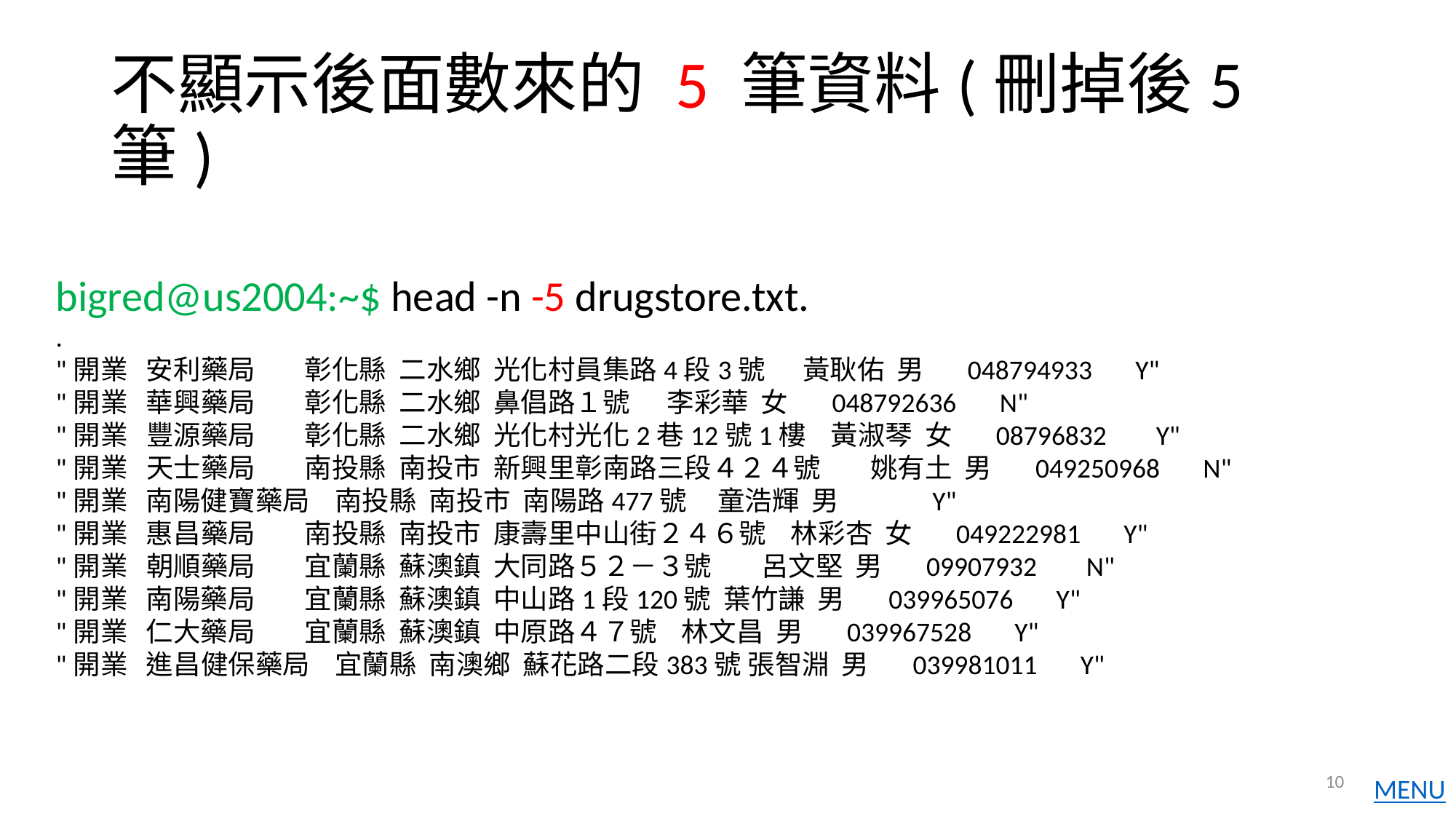

# 不顯示後面數來的 5 筆資料(刪掉後5筆)
bigred@us2004:~$ head -n -5 drugstore.txt.
.
"開業   安利藥局        彰化縣  二水鄉  光化村員集路4段3號      黃耿佑  男      048794933       Y"
"開業   華興藥局        彰化縣  二水鄉  鼻倡路１號      李彩華  女      048792636       N"
"開業   豐源藥局        彰化縣  二水鄉  光化村光化2巷12號1樓    黃淑琴  女      08796832        Y"
"開業   天士藥局        南投縣  南投市  新興里彰南路三段４２４號        姚有土  男      049250968       N"
"開業   南陽健寶藥局    南投縣  南投市  南陽路477號     童浩輝  男              Y"
"開業   惠昌藥局        南投縣  南投市  康壽里中山街２４６號    林彩杏  女      049222981       Y"
"開業   朝順藥局        宜蘭縣  蘇澳鎮  大同路５２－３號        呂文堅  男      09907932        N"
"開業   南陽藥局        宜蘭縣  蘇澳鎮  中山路1段120號  葉竹謙  男      039965076       Y"
"開業   仁大藥局        宜蘭縣  蘇澳鎮  中原路４７號    林文昌  男      039967528       Y"
"開業   進昌健保藥局    宜蘭縣  南澳鄉  蘇花路二段383號 張智淵  男      039981011       Y"
10